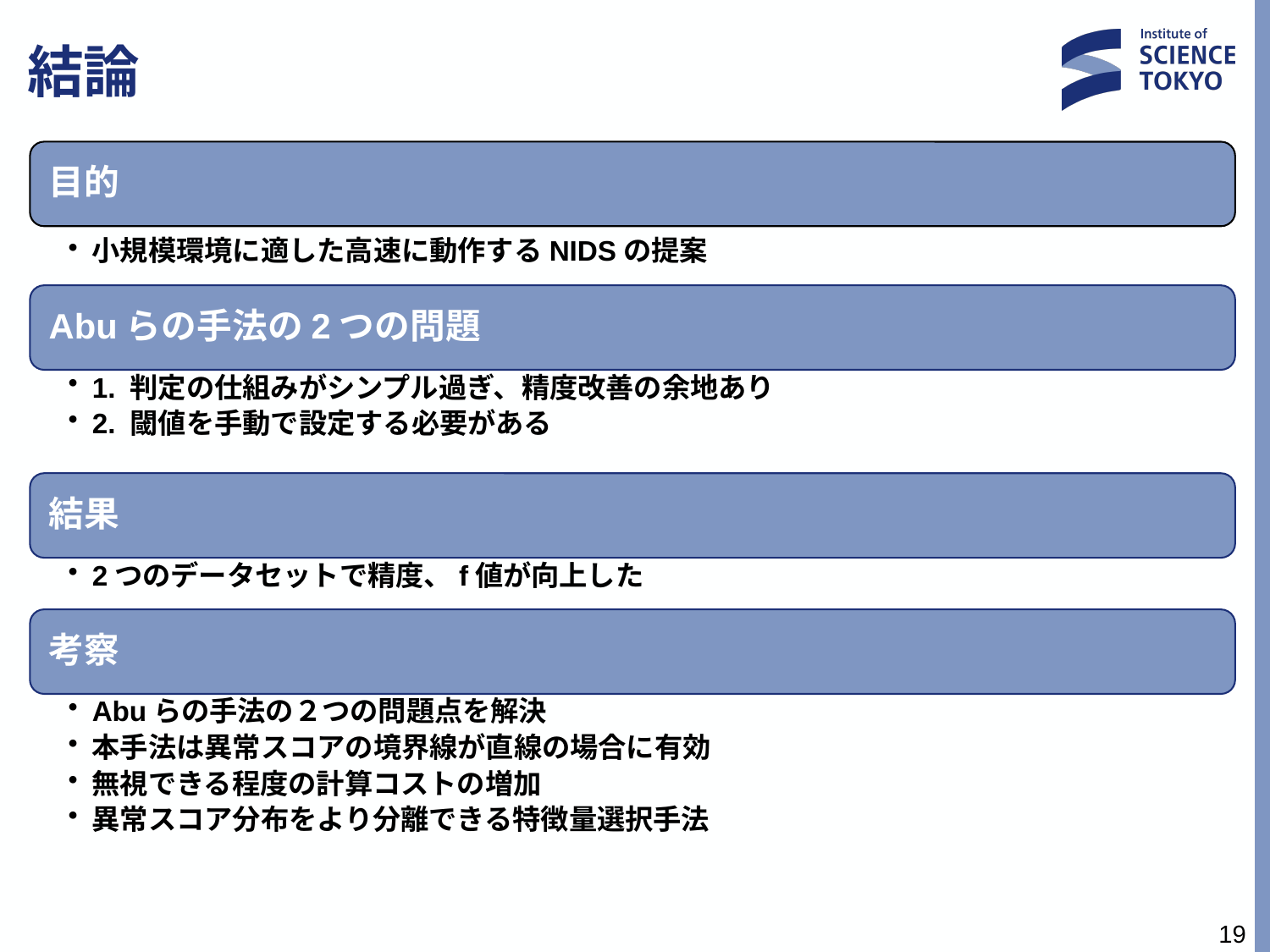

# 結論
目的
小規模環境に適した高速に動作するNIDSの提案
Abuらの手法の2つの問題
1. 判定の仕組みがシンプル過ぎ、精度改善の余地あり
2. 閾値を手動で設定する必要がある
結果
2つのデータセットで精度、f値が向上した
考察
Abuらの手法の２つの問題点を解決
本手法は異常スコアの境界線が直線の場合に有効
無視できる程度の計算コストの増加
異常スコア分布をより分離できる特徴量選択手法
19